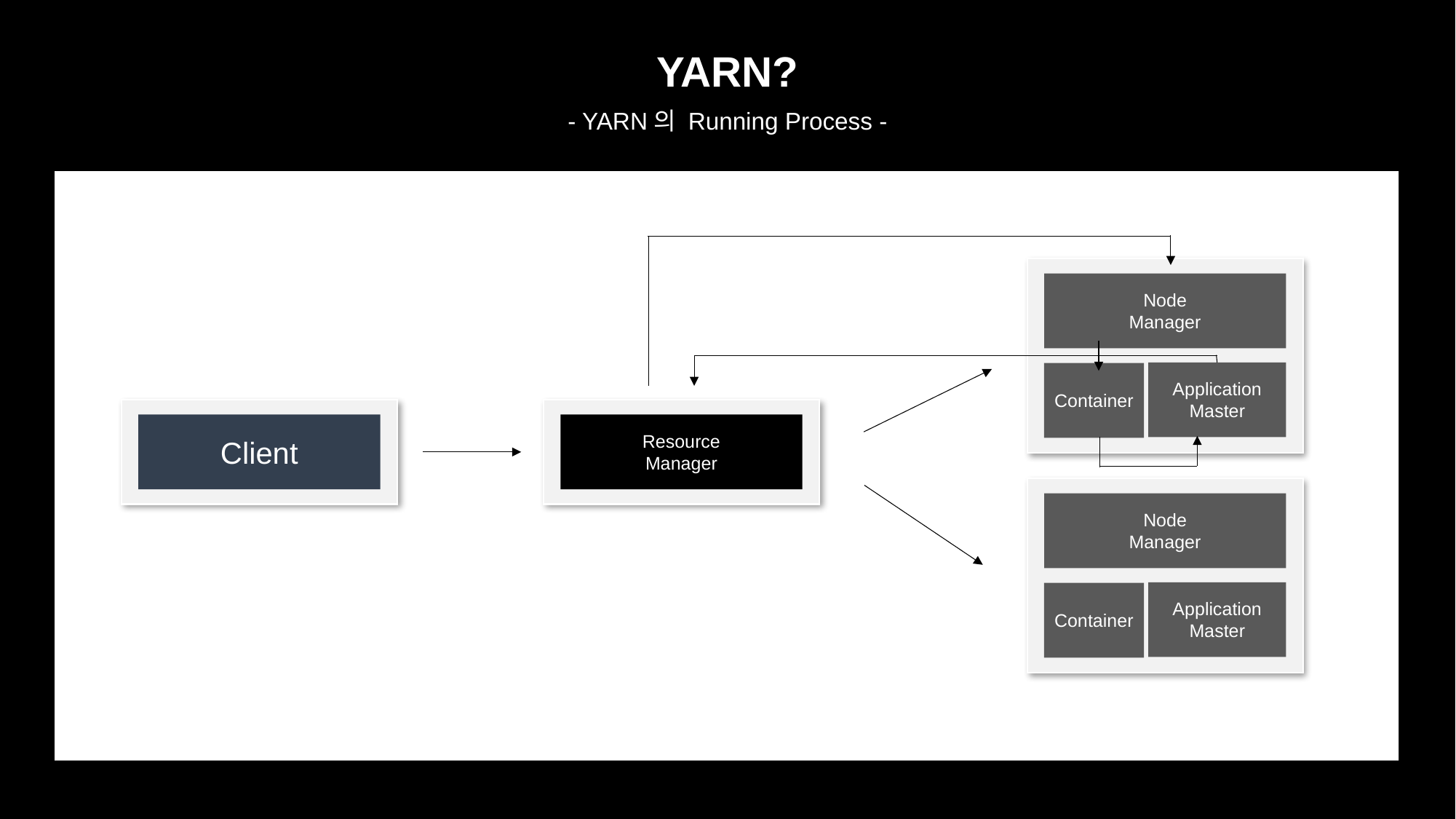

YARN?
- YARN의 Running Process -

Node
Manager

Application
Master
Container

Client

Resource
Manager

Node
Manager

Application
Master
Container